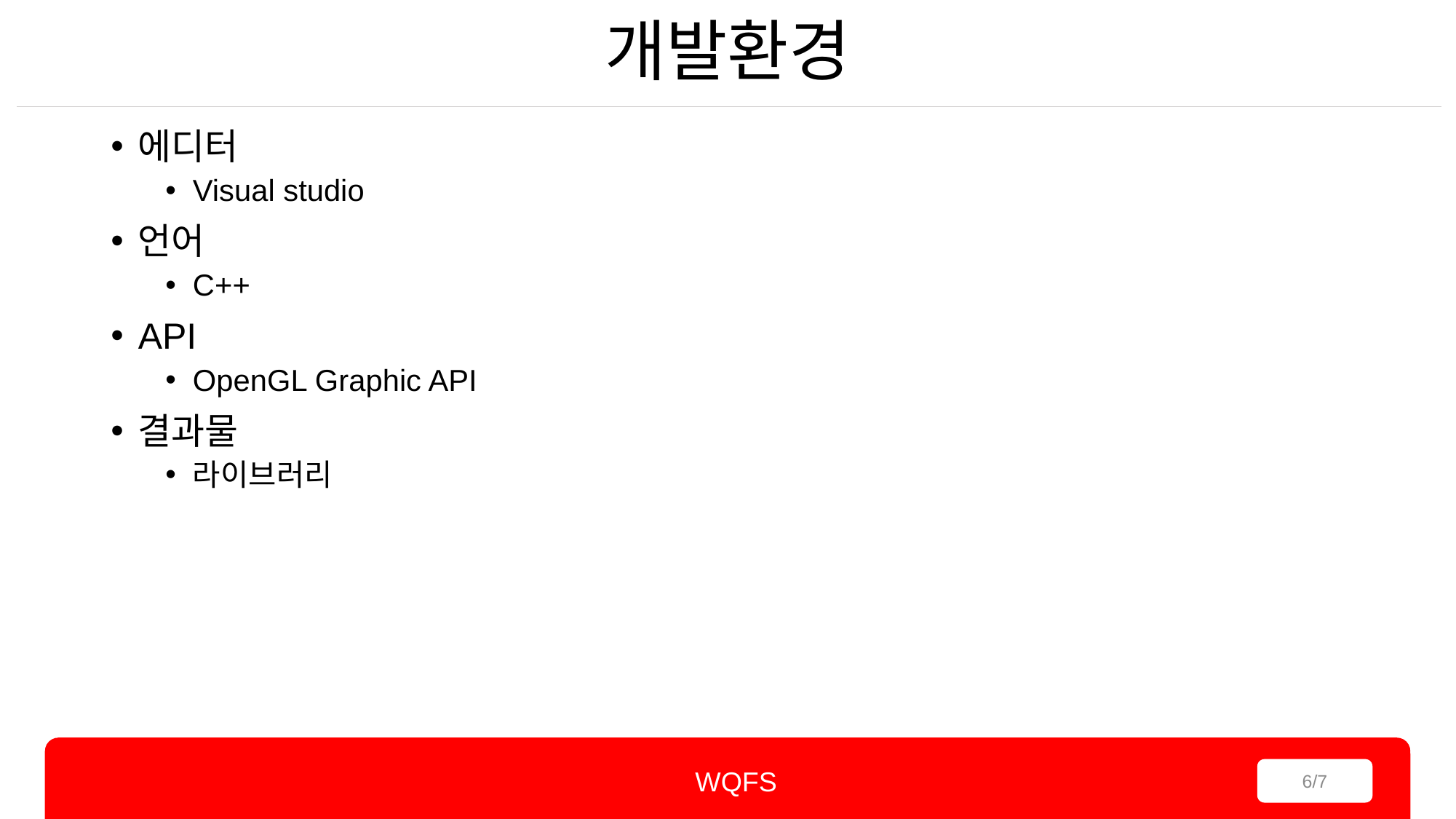

# 개발환경
에디터
Visual studio
언어
C++
API
OpenGL Graphic API
결과물
라이브러리

6/7